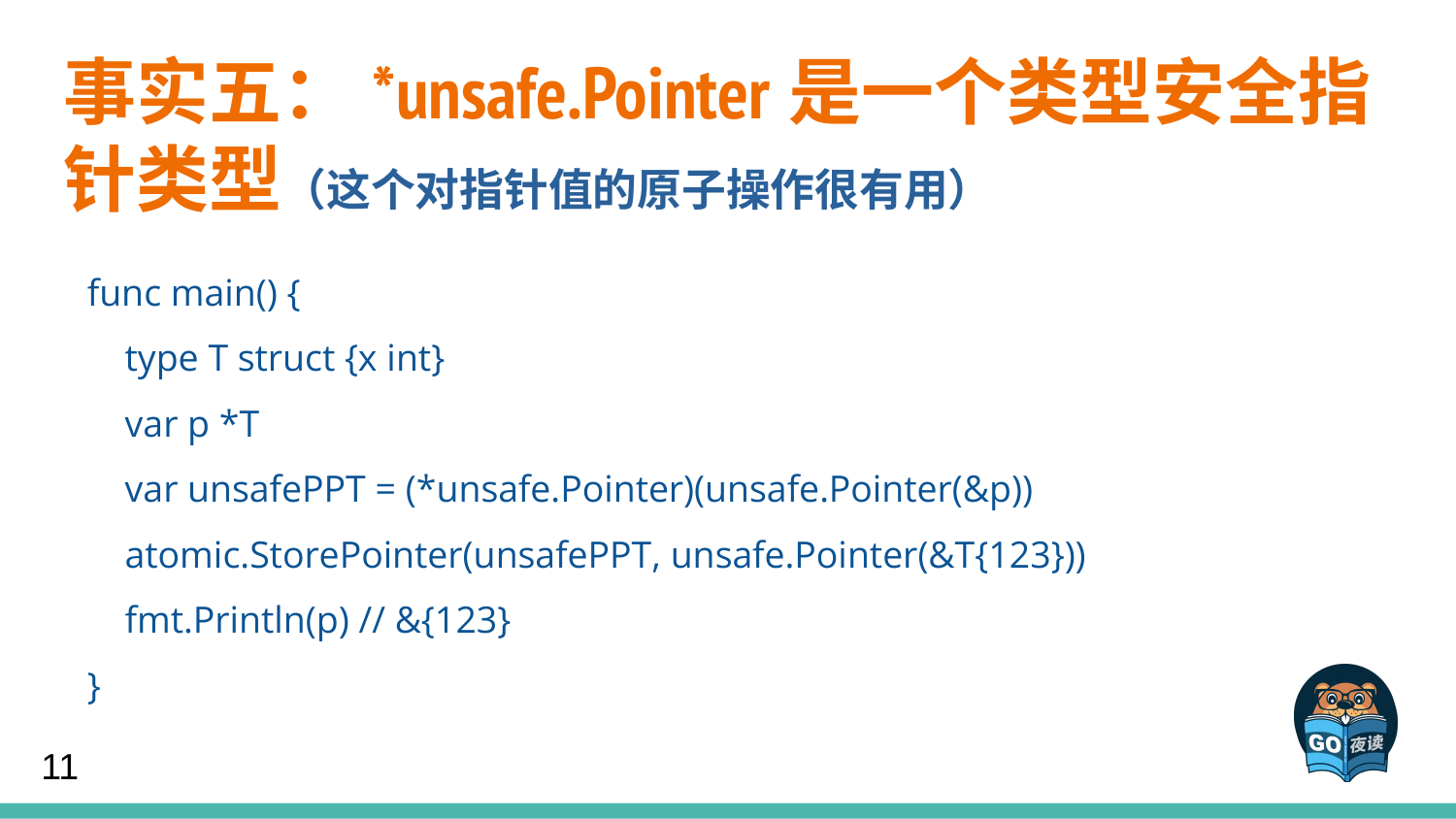

事实五：*unsafe.Pointer是一个类型安全指针类型（这个对指针值的原子操作很有用）
func main() {
    type T struct {x int}
    var p *T
    var unsafePPT = (*unsafe.Pointer)(unsafe.Pointer(&p))
    atomic.StorePointer(unsafePPT, unsafe.Pointer(&T{123}))
    fmt.Println(p) // &{123}
}

11